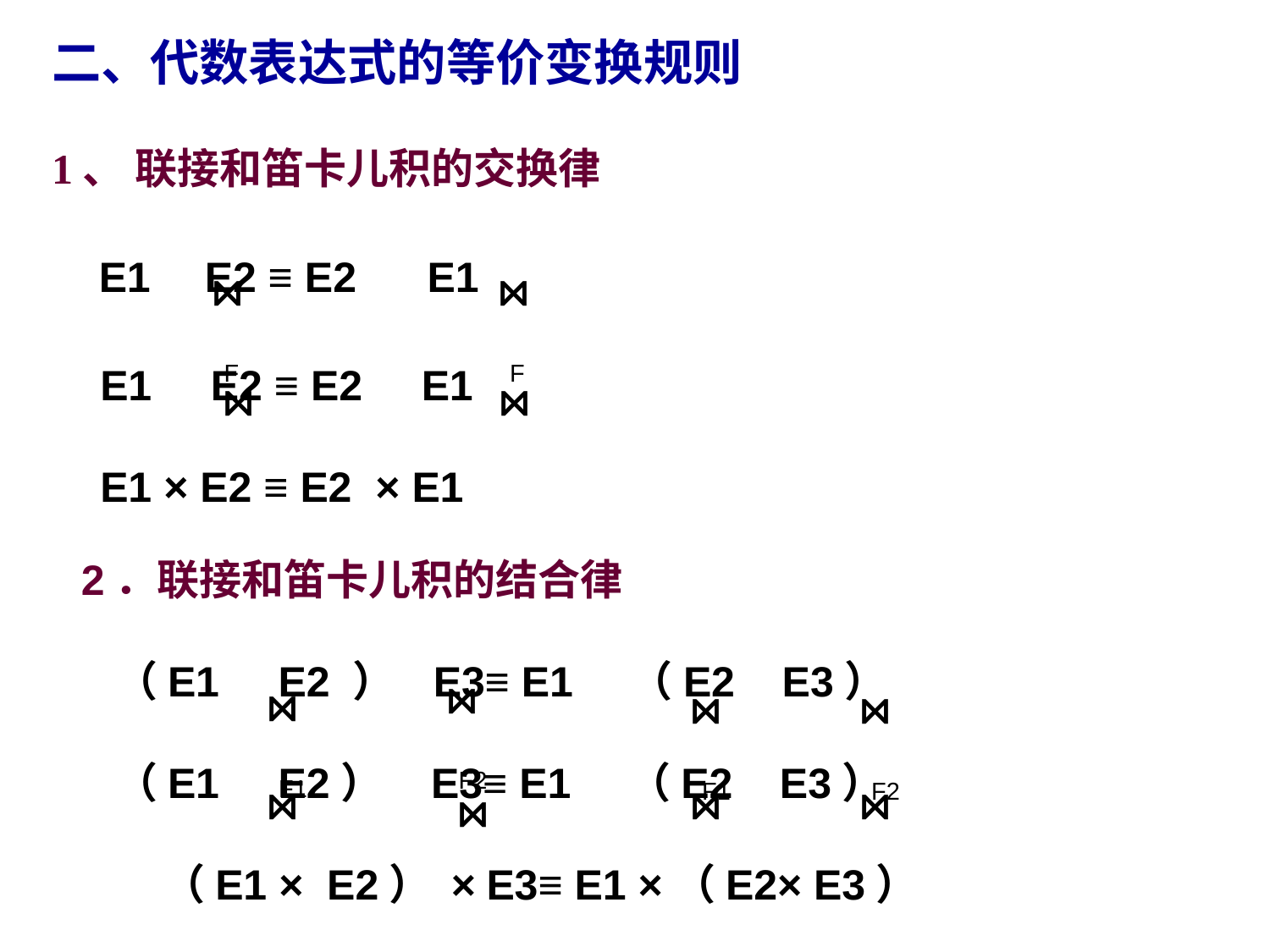

二、代数表达式的等价变换规则
   1、 联接和笛卡儿积的交换律
       E1     E2 ≡ E2      E1
       E1     E2 ≡ E2     E1
       E1 × E2 ≡ E2  × E1
⋈
  F
⋈
  F
⋈

⋈

  2．联接和笛卡儿积的结合律
     （E1     E2 ）   E3≡ E1    （E2    E3）
     （E1     E2）    E3≡ E1    （E2    E3）
          （E1 ×  E2） × E3≡ E1 ×（E2× E3）
⋈
  F2
⋈
  F1
⋈
  F1
⋈
  F2
⋈

⋈

⋈

⋈